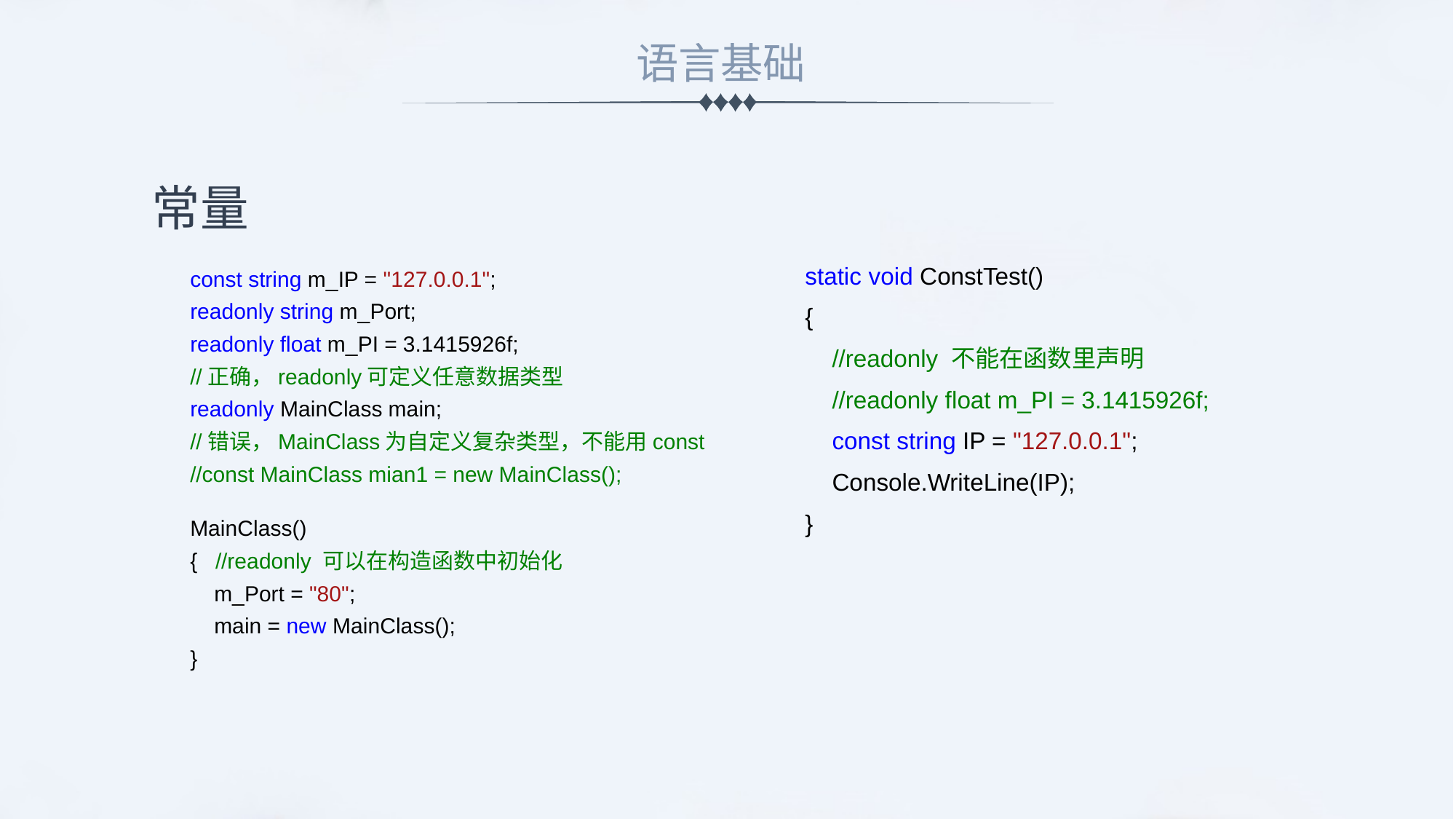

常量
static void ConstTest()
{
    //readonly 不能在函数里声明
    //readonly float m_PI = 3.1415926f;
    const string IP = "127.0.0.1";
    Console.WriteLine(IP);
}
const string m_IP = "127.0.0.1";
readonly string m_Port;
readonly float m_PI = 3.1415926f;
//正确，readonly可定义任意数据类型
readonly MainClass main;
//错误，MainClass为自定义复杂类型，不能用const
//const MainClass mian1 = new MainClass();

MainClass()
{   //readonly 可以在构造函数中初始化
    m_Port = "80";
    main = new MainClass();
}